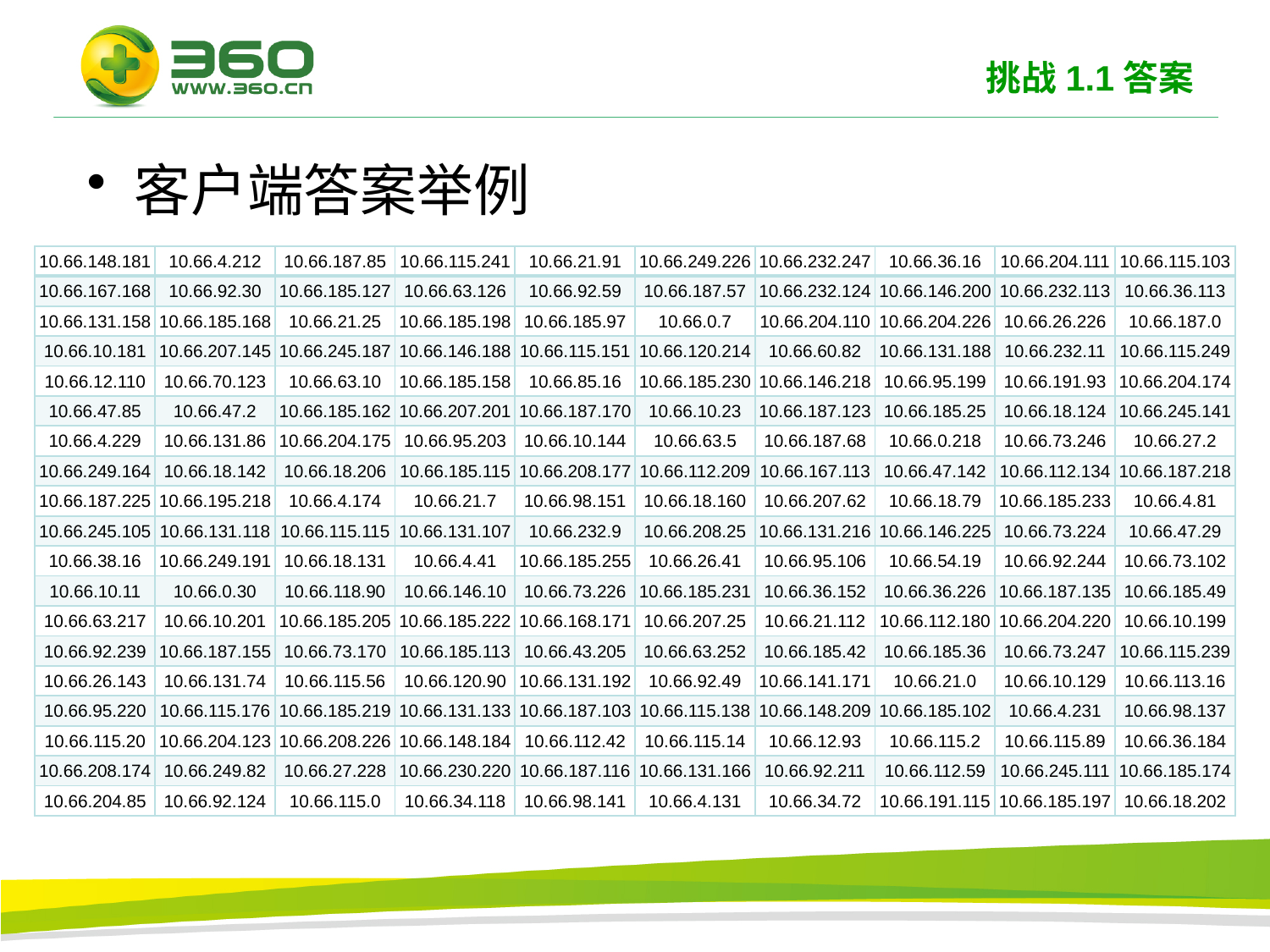

# 挑战1.1答案
客户端答案举例
| 10.66.148.181 | 10.66.4.212 | 10.66.187.85 | 10.66.115.241 | 10.66.21.91 | 10.66.249.226 | 10.66.232.247 | 10.66.36.16 | 10.66.204.111 | 10.66.115.103 |
| --- | --- | --- | --- | --- | --- | --- | --- | --- | --- |
| 10.66.167.168 | 10.66.92.30 | 10.66.185.127 | 10.66.63.126 | 10.66.92.59 | 10.66.187.57 | 10.66.232.124 | 10.66.146.200 | 10.66.232.113 | 10.66.36.113 |
| 10.66.131.158 | 10.66.185.168 | 10.66.21.25 | 10.66.185.198 | 10.66.185.97 | 10.66.0.7 | 10.66.204.110 | 10.66.204.226 | 10.66.26.226 | 10.66.187.0 |
| 10.66.10.181 | 10.66.207.145 | 10.66.245.187 | 10.66.146.188 | 10.66.115.151 | 10.66.120.214 | 10.66.60.82 | 10.66.131.188 | 10.66.232.11 | 10.66.115.249 |
| 10.66.12.110 | 10.66.70.123 | 10.66.63.10 | 10.66.185.158 | 10.66.85.16 | 10.66.185.230 | 10.66.146.218 | 10.66.95.199 | 10.66.191.93 | 10.66.204.174 |
| 10.66.47.85 | 10.66.47.2 | 10.66.185.162 | 10.66.207.201 | 10.66.187.170 | 10.66.10.23 | 10.66.187.123 | 10.66.185.25 | 10.66.18.124 | 10.66.245.141 |
| 10.66.4.229 | 10.66.131.86 | 10.66.204.175 | 10.66.95.203 | 10.66.10.144 | 10.66.63.5 | 10.66.187.68 | 10.66.0.218 | 10.66.73.246 | 10.66.27.2 |
| 10.66.249.164 | 10.66.18.142 | 10.66.18.206 | 10.66.185.115 | 10.66.208.177 | 10.66.112.209 | 10.66.167.113 | 10.66.47.142 | 10.66.112.134 | 10.66.187.218 |
| 10.66.187.225 | 10.66.195.218 | 10.66.4.174 | 10.66.21.7 | 10.66.98.151 | 10.66.18.160 | 10.66.207.62 | 10.66.18.79 | 10.66.185.233 | 10.66.4.81 |
| 10.66.245.105 | 10.66.131.118 | 10.66.115.115 | 10.66.131.107 | 10.66.232.9 | 10.66.208.25 | 10.66.131.216 | 10.66.146.225 | 10.66.73.224 | 10.66.47.29 |
| 10.66.38.16 | 10.66.249.191 | 10.66.18.131 | 10.66.4.41 | 10.66.185.255 | 10.66.26.41 | 10.66.95.106 | 10.66.54.19 | 10.66.92.244 | 10.66.73.102 |
| 10.66.10.11 | 10.66.0.30 | 10.66.118.90 | 10.66.146.10 | 10.66.73.226 | 10.66.185.231 | 10.66.36.152 | 10.66.36.226 | 10.66.187.135 | 10.66.185.49 |
| 10.66.63.217 | 10.66.10.201 | 10.66.185.205 | 10.66.185.222 | 10.66.168.171 | 10.66.207.25 | 10.66.21.112 | 10.66.112.180 | 10.66.204.220 | 10.66.10.199 |
| 10.66.92.239 | 10.66.187.155 | 10.66.73.170 | 10.66.185.113 | 10.66.43.205 | 10.66.63.252 | 10.66.185.42 | 10.66.185.36 | 10.66.73.247 | 10.66.115.239 |
| 10.66.26.143 | 10.66.131.74 | 10.66.115.56 | 10.66.120.90 | 10.66.131.192 | 10.66.92.49 | 10.66.141.171 | 10.66.21.0 | 10.66.10.129 | 10.66.113.16 |
| 10.66.95.220 | 10.66.115.176 | 10.66.185.219 | 10.66.131.133 | 10.66.187.103 | 10.66.115.138 | 10.66.148.209 | 10.66.185.102 | 10.66.4.231 | 10.66.98.137 |
| 10.66.115.20 | 10.66.204.123 | 10.66.208.226 | 10.66.148.184 | 10.66.112.42 | 10.66.115.14 | 10.66.12.93 | 10.66.115.2 | 10.66.115.89 | 10.66.36.184 |
| 10.66.208.174 | 10.66.249.82 | 10.66.27.228 | 10.66.230.220 | 10.66.187.116 | 10.66.131.166 | 10.66.92.211 | 10.66.112.59 | 10.66.245.111 | 10.66.185.174 |
| 10.66.204.85 | 10.66.92.124 | 10.66.115.0 | 10.66.34.118 | 10.66.98.141 | 10.66.4.131 | 10.66.34.72 | 10.66.191.115 | 10.66.185.197 | 10.66.18.202 |